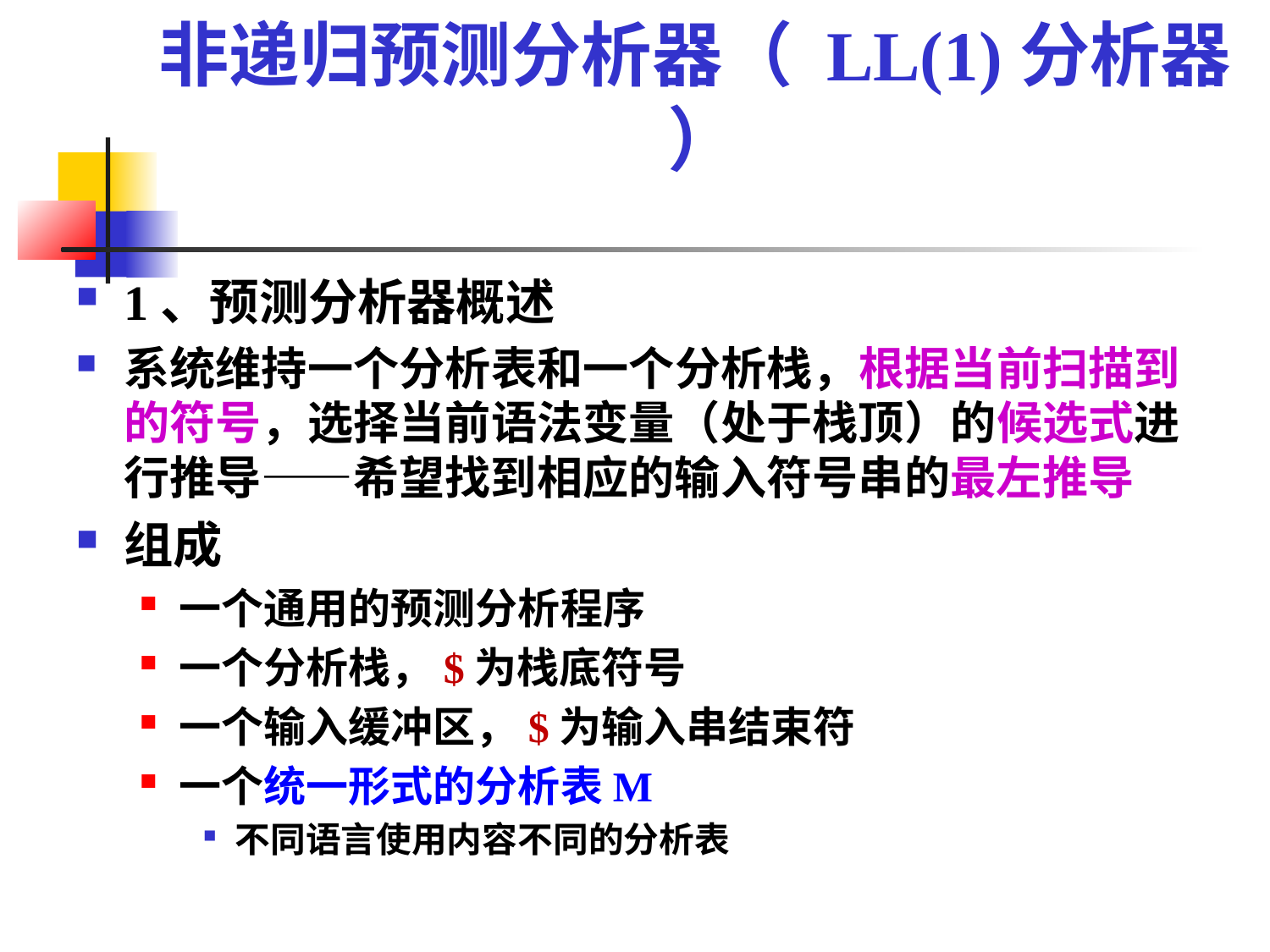

非递归预测分析器（ LL(1)分析器 ）
1、预测分析器概述
系统维持一个分析表和一个分析栈，根据当前扫描到的符号，选择当前语法变量（处于栈顶）的候选式进行推导——希望找到相应的输入符号串的最左推导
组成
一个通用的预测分析程序
一个分析栈，$为栈底符号
一个输入缓冲区，$为输入串结束符
一个统一形式的分析表M
不同语言使用内容不同的分析表